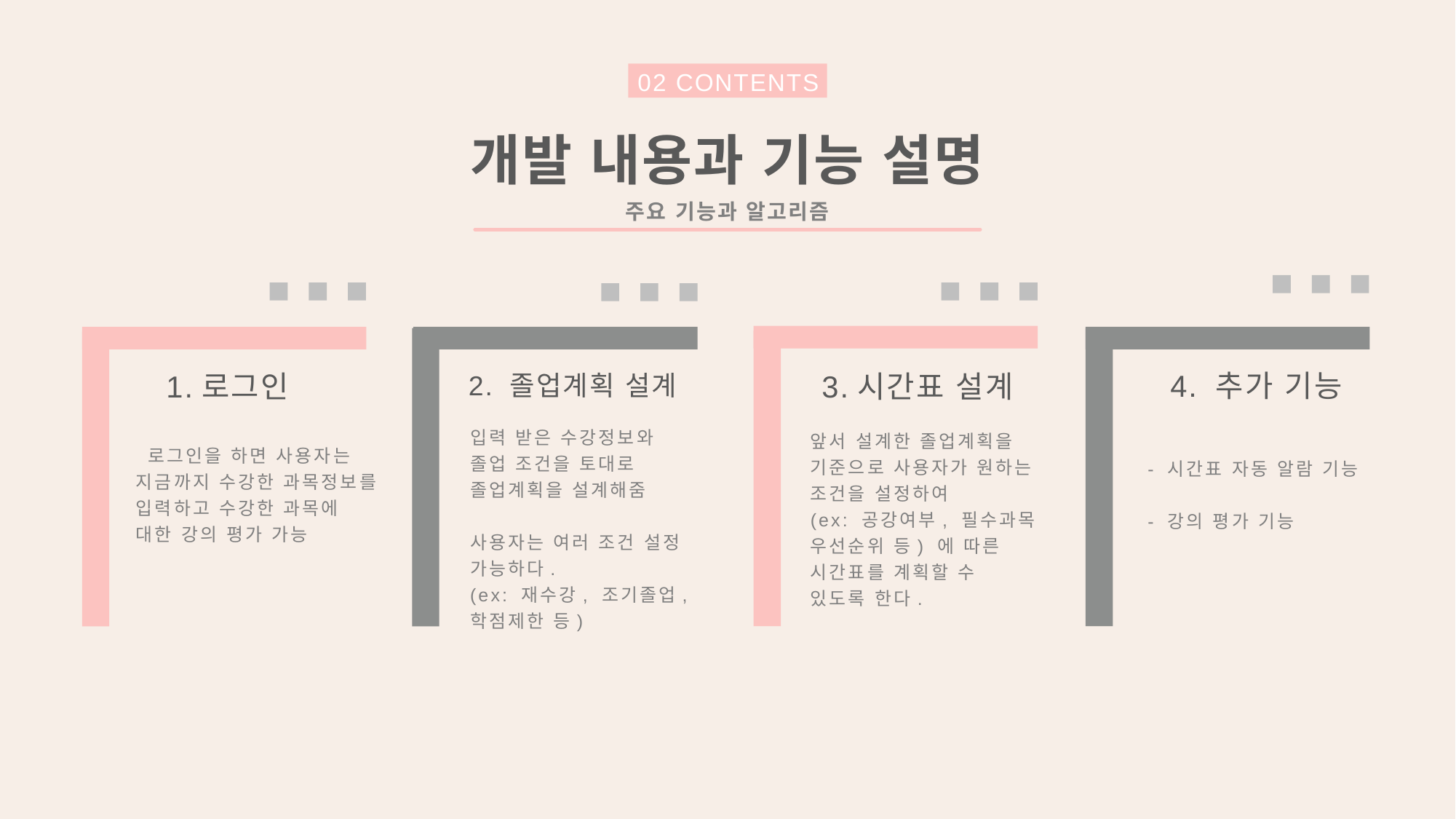

02 CONTENTS
개발 내용과 기능 설명
주요 기능과 알고리즘

4. 추가 기능
1.로그인
3.시간표 설계
2. 졸업계획 설계
입력 받은 수강정보와
졸업 조건을 토대로
졸업계획을 설계해줌

사용자는 여러 조건 설정
가능하다.
(ex: 재수강, 조기졸업,
학점제한 등)
앞서 설계한 졸업계획을
기준으로 사용자가 원하는
조건을 설정하여
(ex: 공강여부, 필수과목
우선순위 등) 에 따른
시간표를 계획할 수
있도록 한다.
 로그인을 하면 사용자는
지금까지 수강한 과목정보를
입력하고 수강한 과목에
대한 강의 평가 가능
- 시간표 자동 알람 기능

- 강의 평가 기능